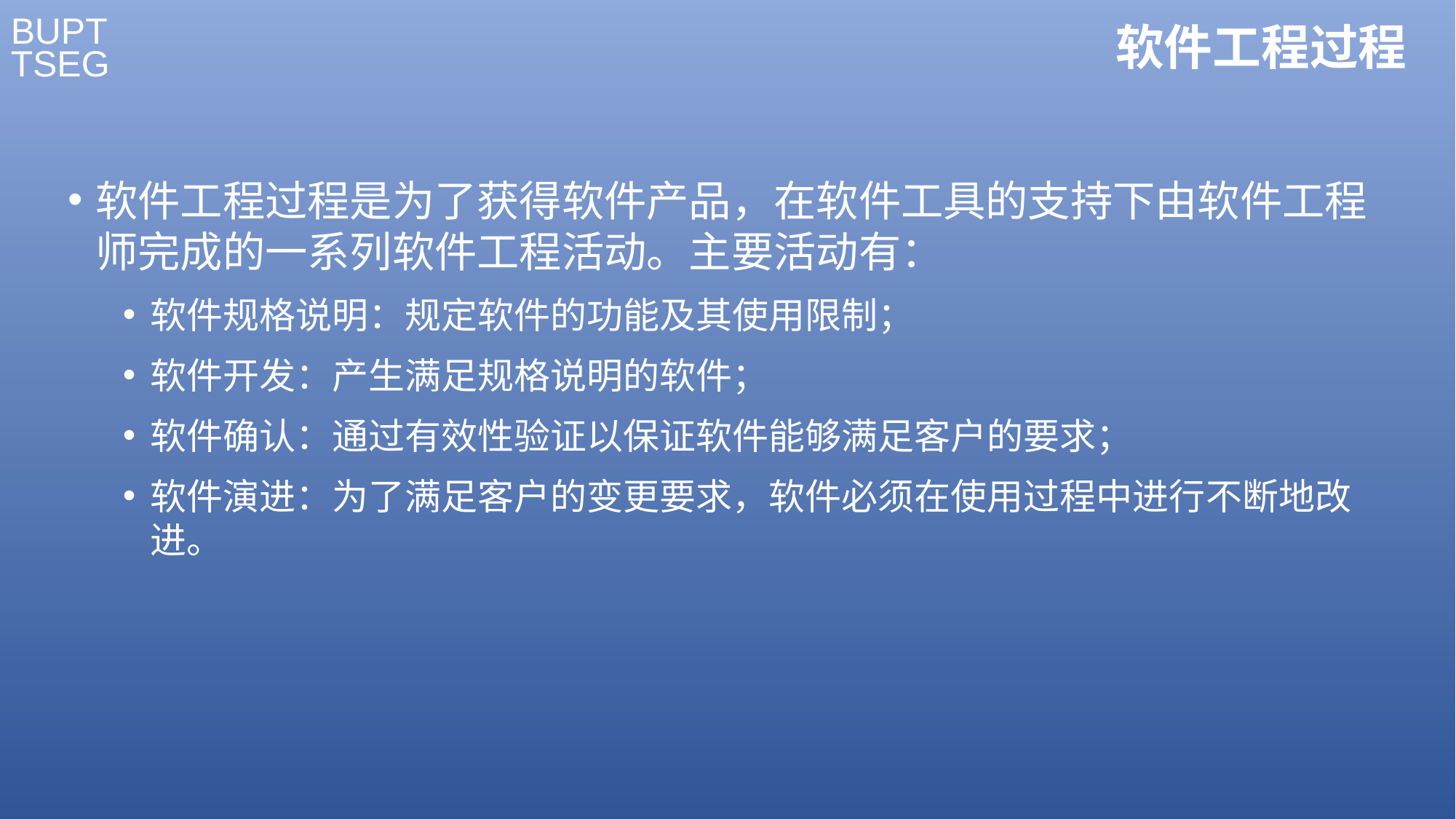

# 软件工程过程
软件工程过程是为了获得软件产品，在软件工具的支持下由软件工程师完成的一系列软件工程活动。主要活动有：
软件规格说明：规定软件的功能及其使用限制；
软件开发：产生满足规格说明的软件；
软件确认：通过有效性验证以保证软件能够满足客户的要求；
软件演进：为了满足客户的变更要求，软件必须在使用过程中进行不断地改进。